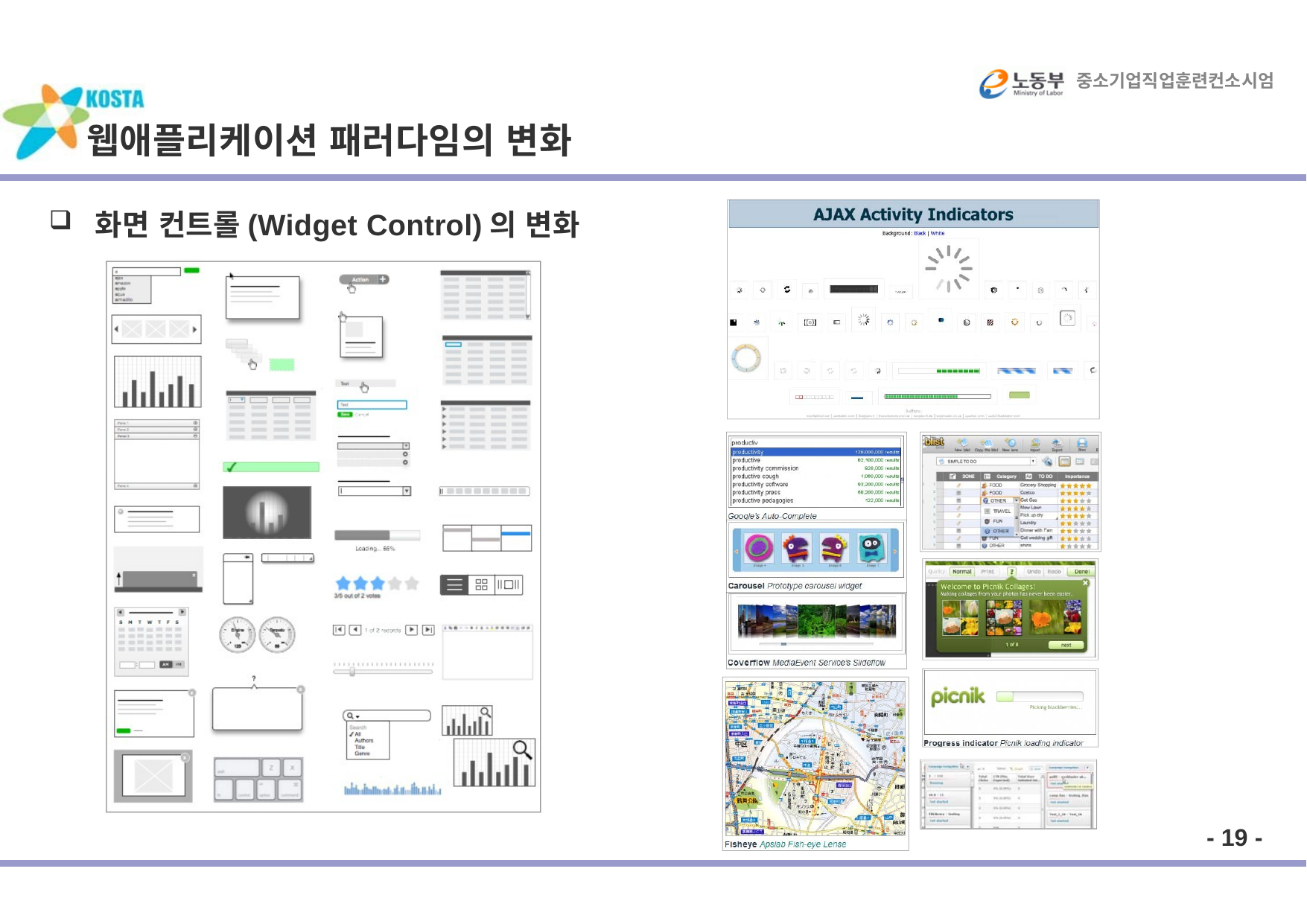

중소기업직업훈련컨소시엄
# 웹애플리케이션 패러다임의 변화

화면 컨트롤(Widget Control)의 변화

- 19 -